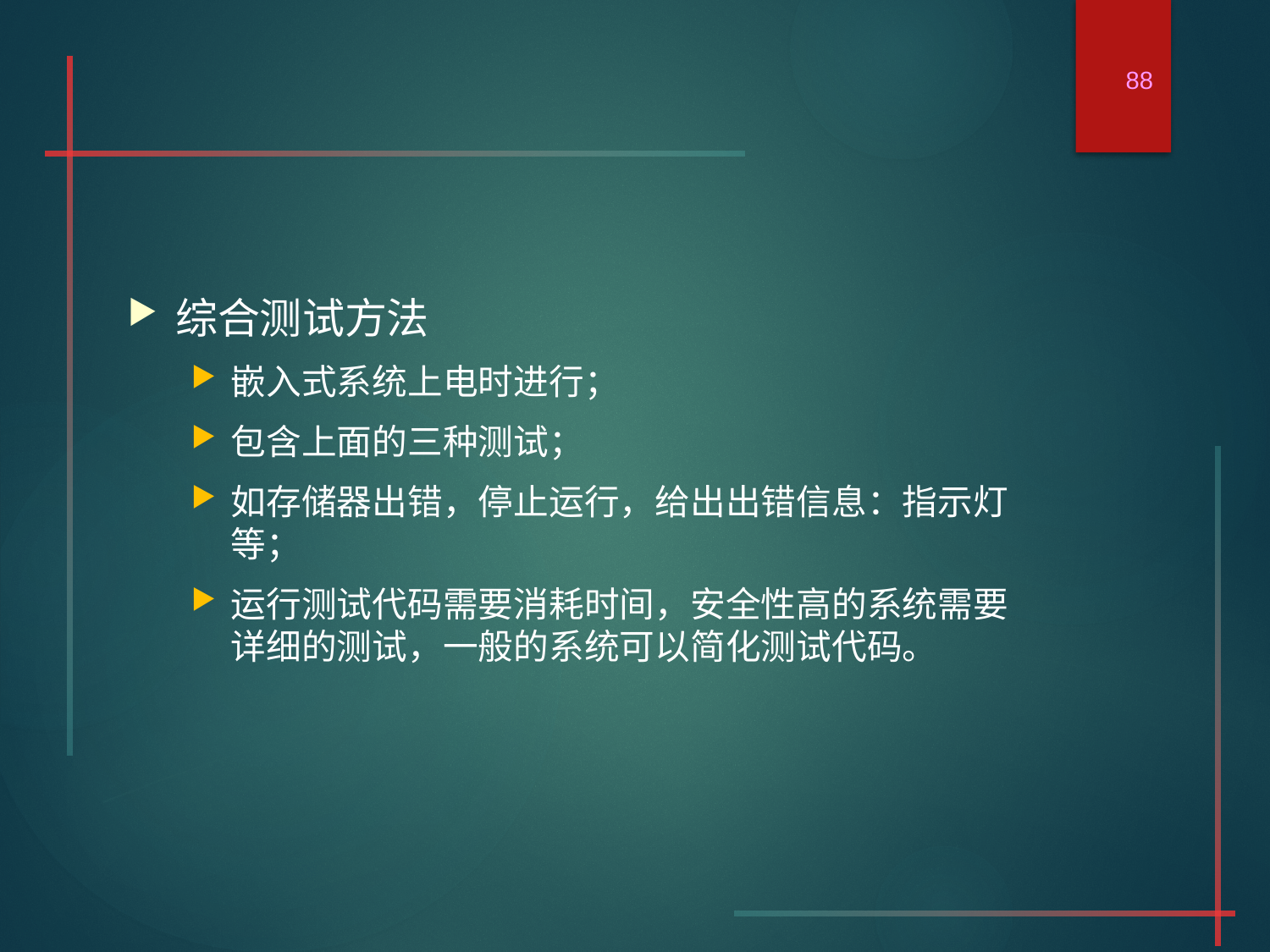

88
#
综合测试方法
嵌入式系统上电时进行；
包含上面的三种测试；
如存储器出错，停止运行，给出出错信息：指示灯等；
运行测试代码需要消耗时间，安全性高的系统需要详细的测试，一般的系统可以简化测试代码。